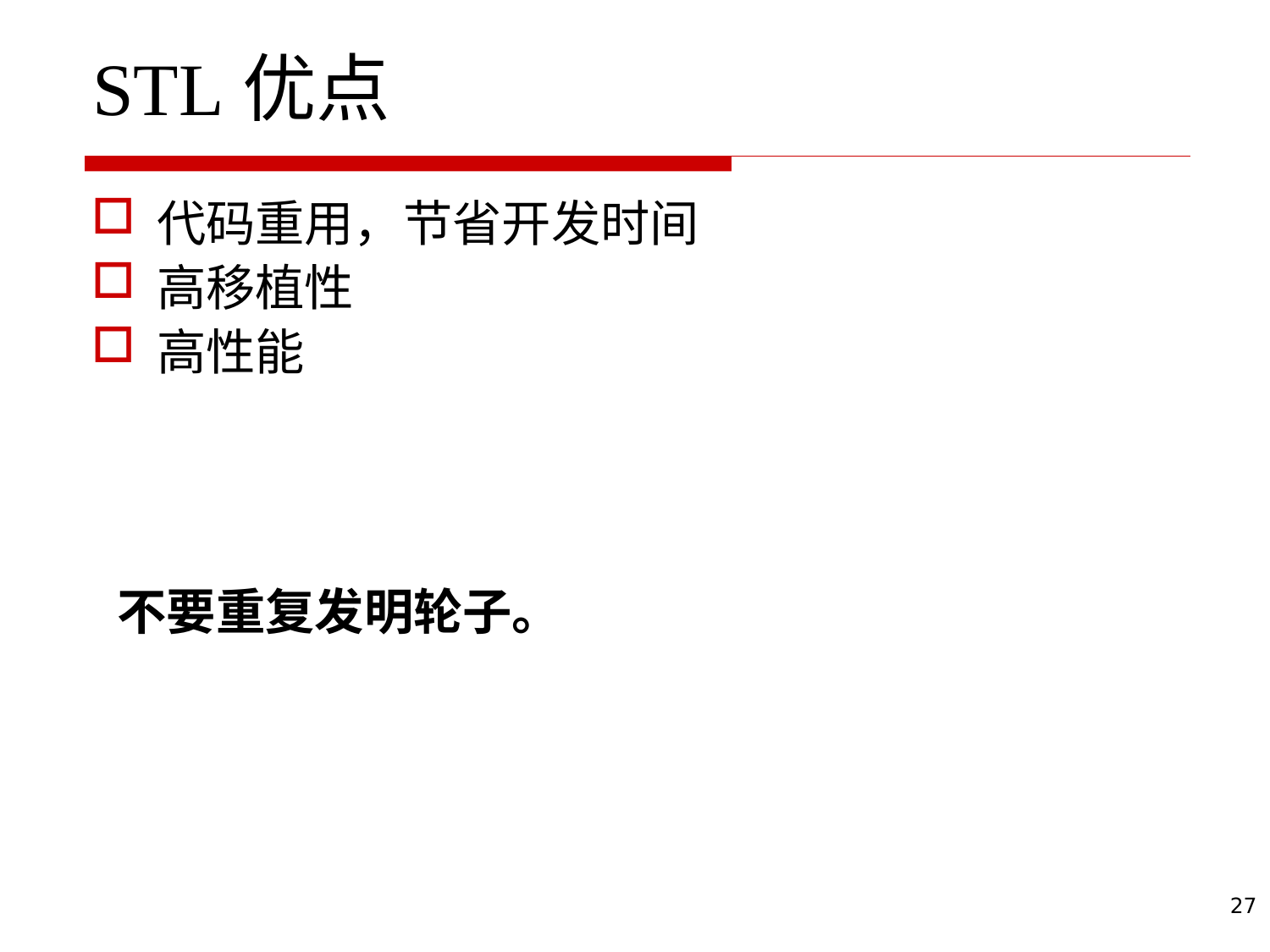

# STL优点
代码重用，节省开发时间
高移植性
高性能
不要重复发明轮子。
27